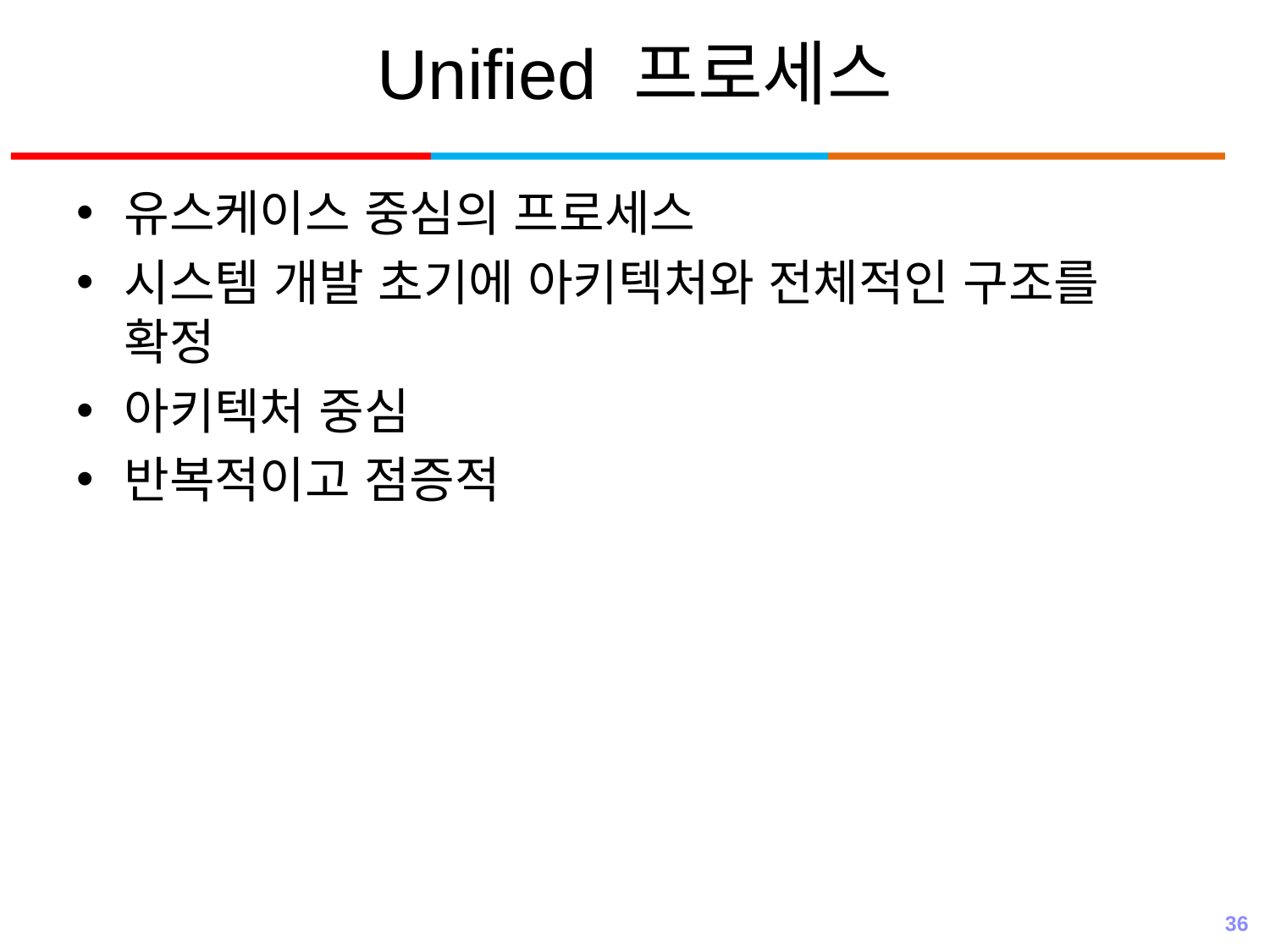

# Unified 프로세스
유스케이스 중심의 프로세스
시스템 개발 초기에 아키텍처와 전체적인 구조를 확정
아키텍처 중심
반복적이고 점증적
36